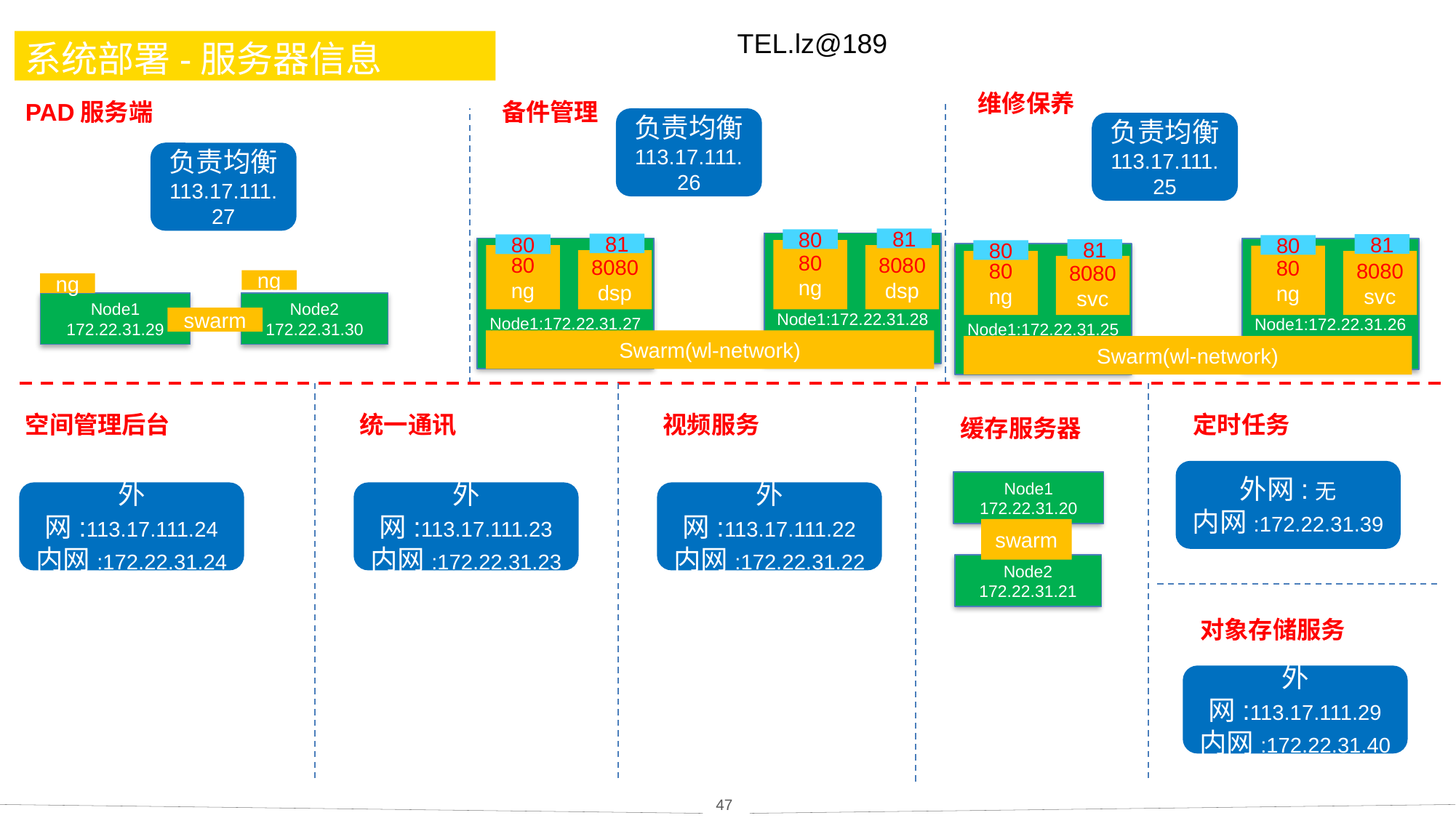

TEL.lz@189
# 系统部署-服务器信息
维修保养
PAD服务端
备件管理
负责均衡
113.17.111.26
负责均衡
113.17.111.25
负责均衡
113.17.111.27
81
80

Node1:172.22.31.28
81
81
80
80

Node1:172.22.31.27

Node1:172.22.31.26
81
80
ng
80

Node1:172.22.31.25
80
ng
8080
dsp
80
ng
8080
dsp
80
ng
8080
svc
8080
svc
ng
ng
Node1
172.22.31.29
Node2
172.22.31.30
swarm
Swarm(wl-network)
Swarm(wl-network)
空间管理后台
统一通讯
视频服务
定时任务
缓存服务器
外网:无
内网:172.22.31.39
Node1
172.22.31.20
外网:113.17.111.24
内网:172.22.31.24
外网:113.17.111.23
内网:172.22.31.23
外网:113.17.111.22
内网:172.22.31.22
swarm
Node2
172.22.31.21
对象存储服务
外网:113.17.111.29
内网:172.22.31.40